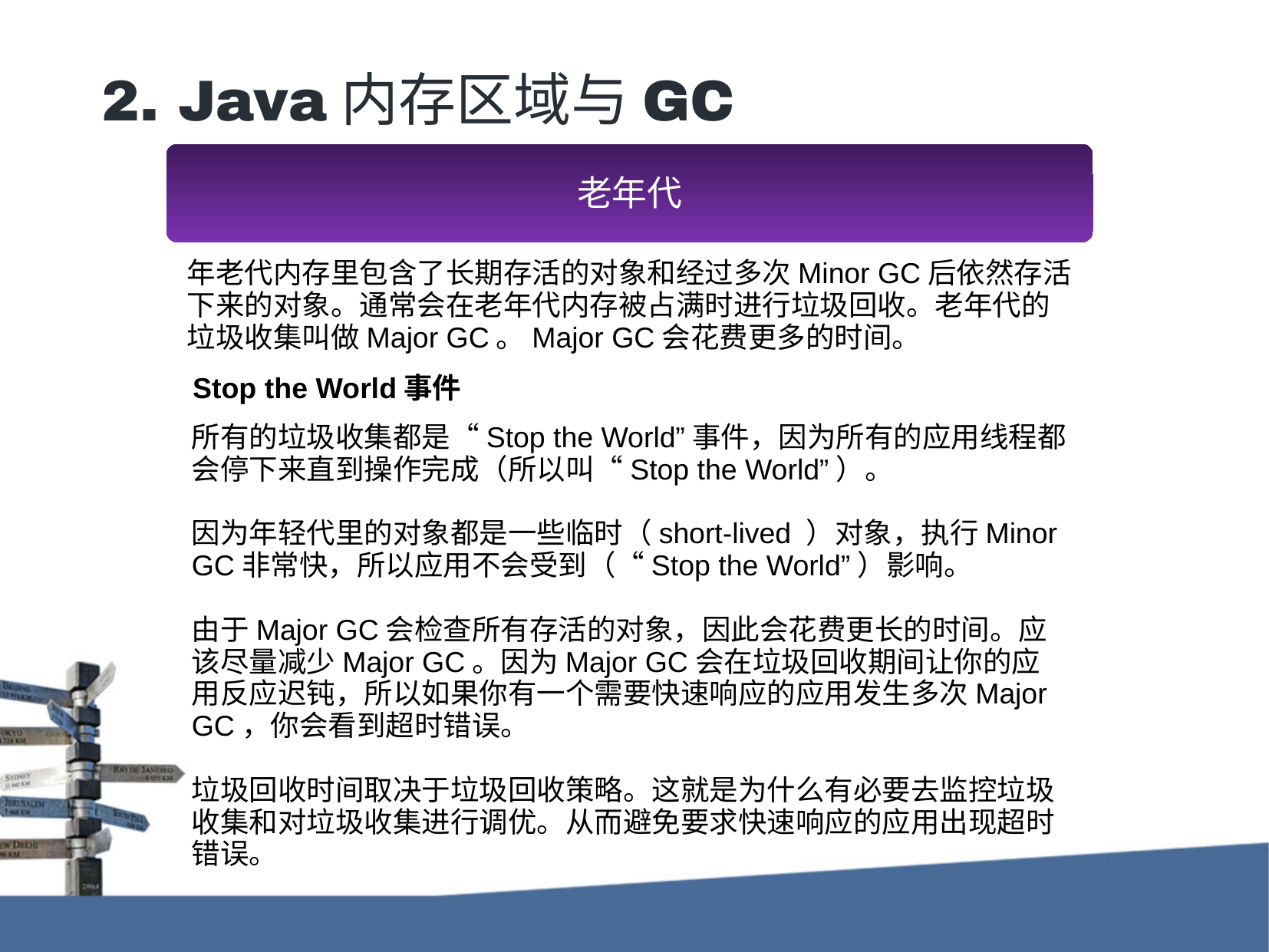

2. Java内存区域与GC
老年代
年老代内存里包含了长期存活的对象和经过多次Minor GC后依然存活下来的对象。通常会在老年代内存被占满时进行垃圾回收。老年代的垃圾收集叫做Major GC。Major GC会花费更多的时间。
Stop the World事件
所有的垃圾收集都是“Stop the World”事件，因为所有的应用线程都会停下来直到操作完成（所以叫“Stop the World”）。

因为年轻代里的对象都是一些临时（short-lived ）对象，执行Minor GC非常快，所以应用不会受到（“Stop the World”）影响。

由于Major GC会检查所有存活的对象，因此会花费更长的时间。应该尽量减少Major GC。因为Major GC会在垃圾回收期间让你的应用反应迟钝，所以如果你有一个需要快速响应的应用发生多次Major GC，你会看到超时错误。

垃圾回收时间取决于垃圾回收策略。这就是为什么有必要去监控垃圾收集和对垃圾收集进行调优。从而避免要求快速响应的应用出现超时错误。